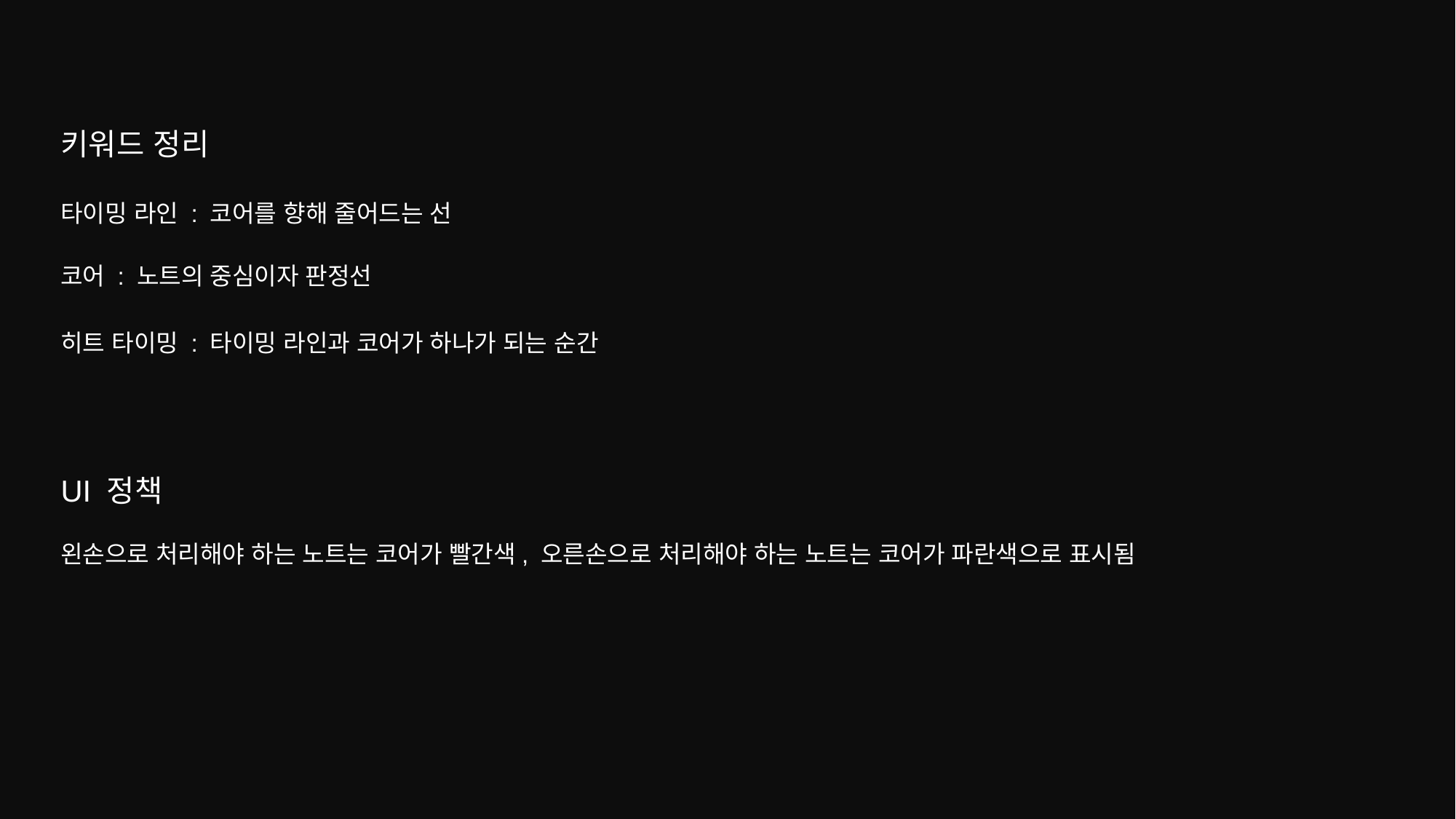

키워드 정리
타이밍 라인 : 코어를 향해 줄어드는 선
코어 : 노트의 중심이자 판정선
히트 타이밍 : 타이밍 라인과 코어가 하나가 되는 순간
UI 정책
왼손으로 처리해야 하는 노트는 코어가 빨간색, 오른손으로 처리해야 하는 노트는 코어가 파란색으로 표시됨